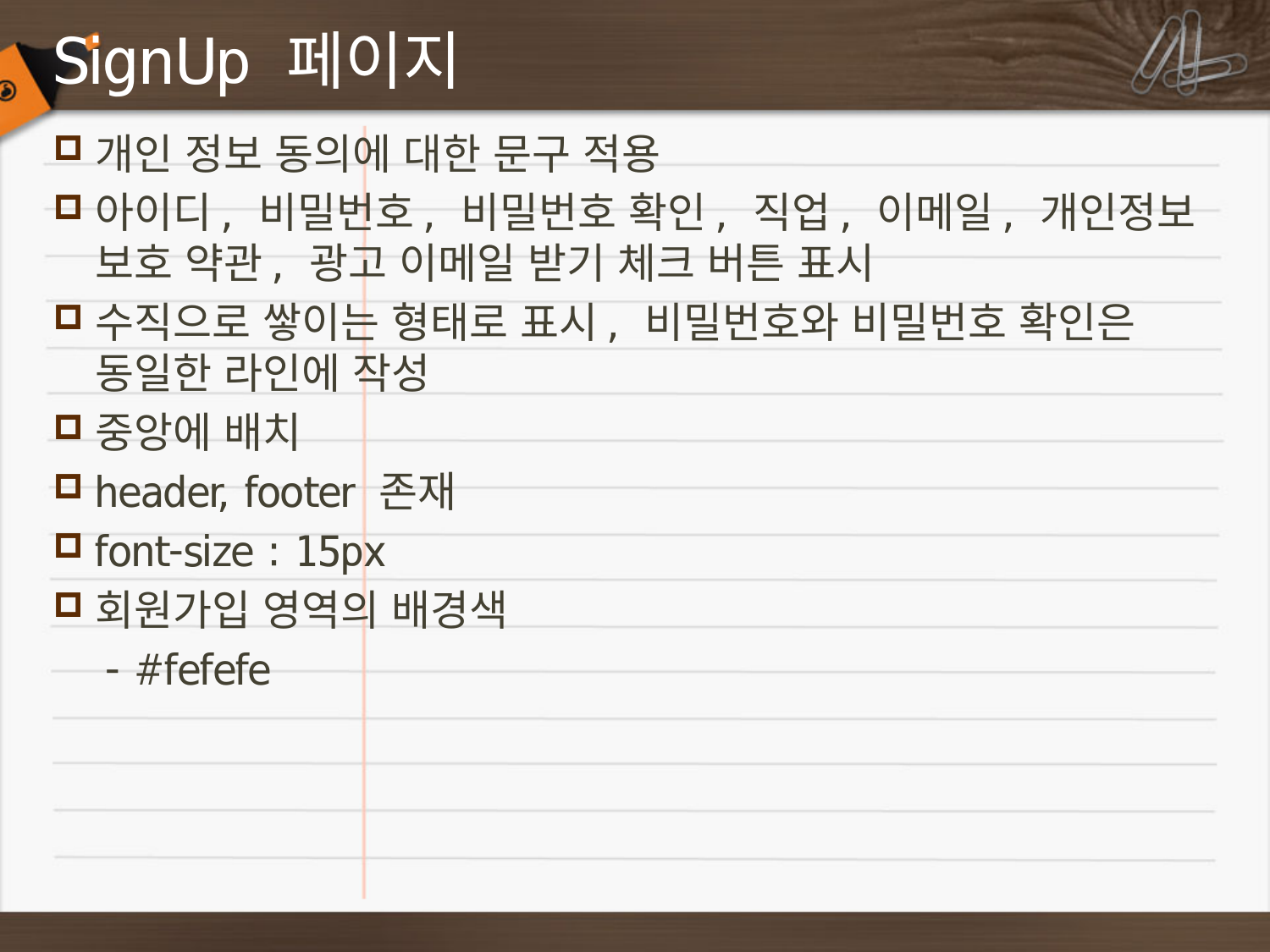

# SignUp 페이지
개인 정보 동의에 대한 문구 적용
아이디, 비밀번호, 비밀번호 확인, 직업, 이메일, 개인정보 보호 약관, 광고 이메일 받기 체크 버튼 표시
수직으로 쌓이는 형태로 표시, 비밀번호와 비밀번호 확인은 동일한 라인에 작성
중앙에 배치
header, footer 존재
font-size : 15px
회원가입 영역의 배경색
    - #fefefe